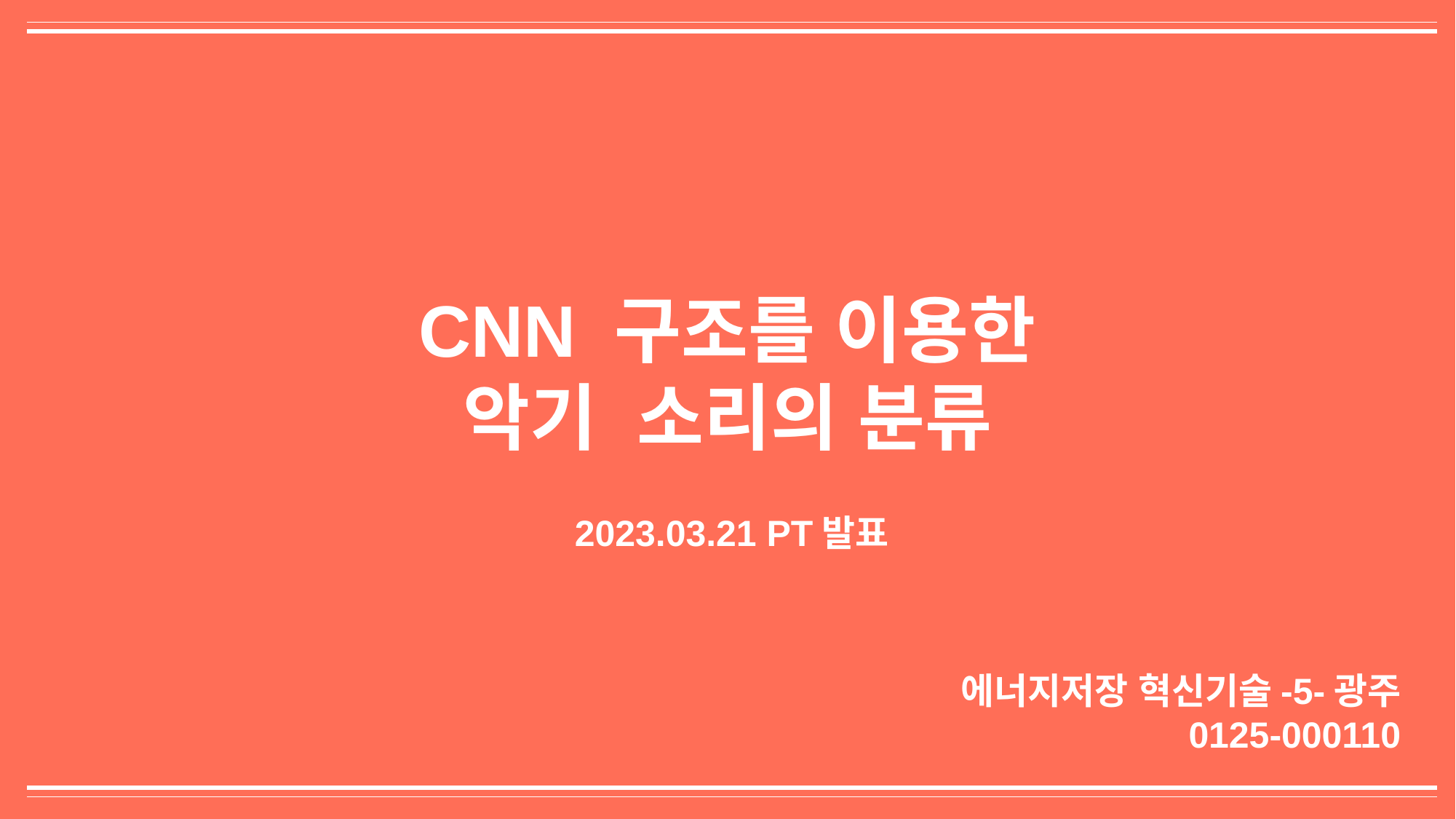

CNN 구조를 이용한
악기  소리의 분류
2023.03.21 PT발표
에너지저장 혁신기술-5-광주
0125-000110